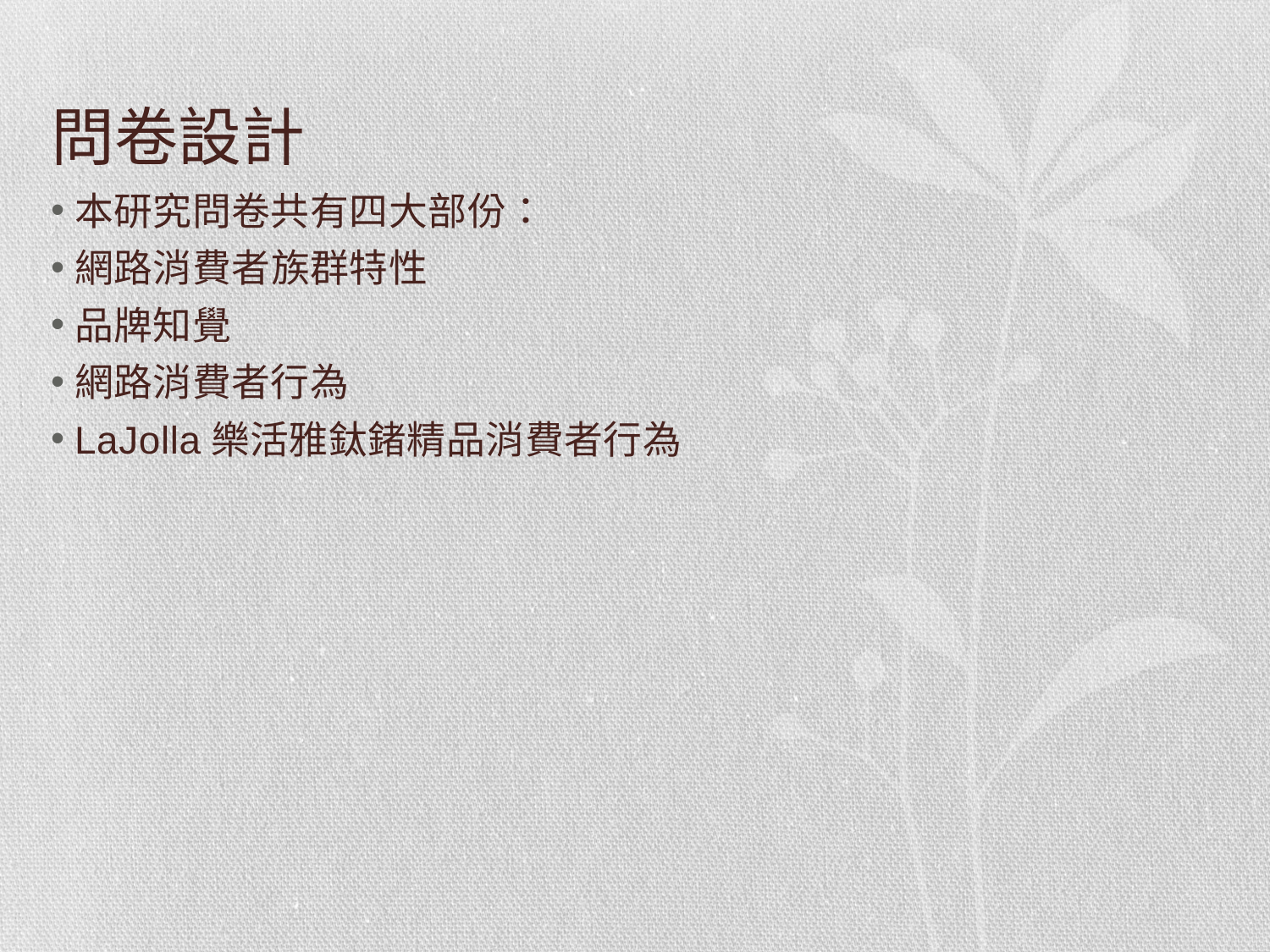

# 問卷設計
本研究問卷共有四大部份：
網路消費者族群特性
品牌知覺
網路消費者行為
LaJolla樂活雅鈦鍺精品消費者行為